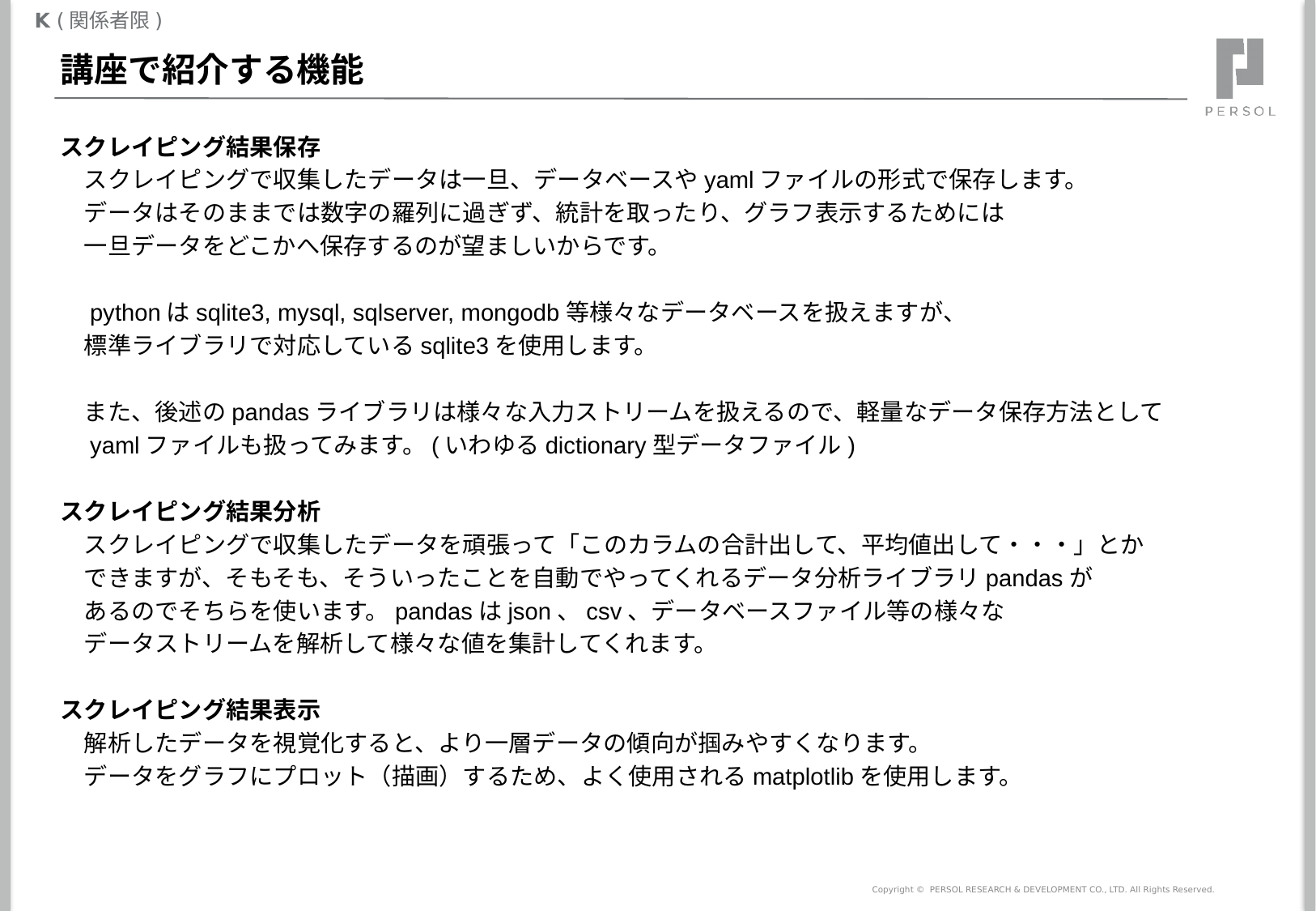

# 講座で紹介する機能
スクレイピング結果保存
　スクレイピングで収集したデータは一旦、データベースやyamlファイルの形式で保存します。
　データはそのままでは数字の羅列に過ぎず、統計を取ったり、グラフ表示するためには
　一旦データをどこかへ保存するのが望ましいからです。

　pythonはsqlite3, mysql, sqlserver, mongodb等様々なデータベースを扱えますが、
　標準ライブラリで対応しているsqlite3を使用します。

　また、後述のpandasライブラリは様々な入力ストリームを扱えるので、軽量なデータ保存方法として
　yamlファイルも扱ってみます。(いわゆるdictionary型データファイル)

スクレイピング結果分析
　スクレイピングで収集したデータを頑張って「このカラムの合計出して、平均値出して・・・」とか
　できますが、そもそも、そういったことを自動でやってくれるデータ分析ライブラリpandasが
　あるのでそちらを使います。pandasはjson、csv、データベースファイル等の様々な
　データストリームを解析して様々な値を集計してくれます。

スクレイピング結果表示
　解析したデータを視覚化すると、より一層データの傾向が掴みやすくなります。
　データをグラフにプロット（描画）するため、よく使用されるmatplotlibを使用します。